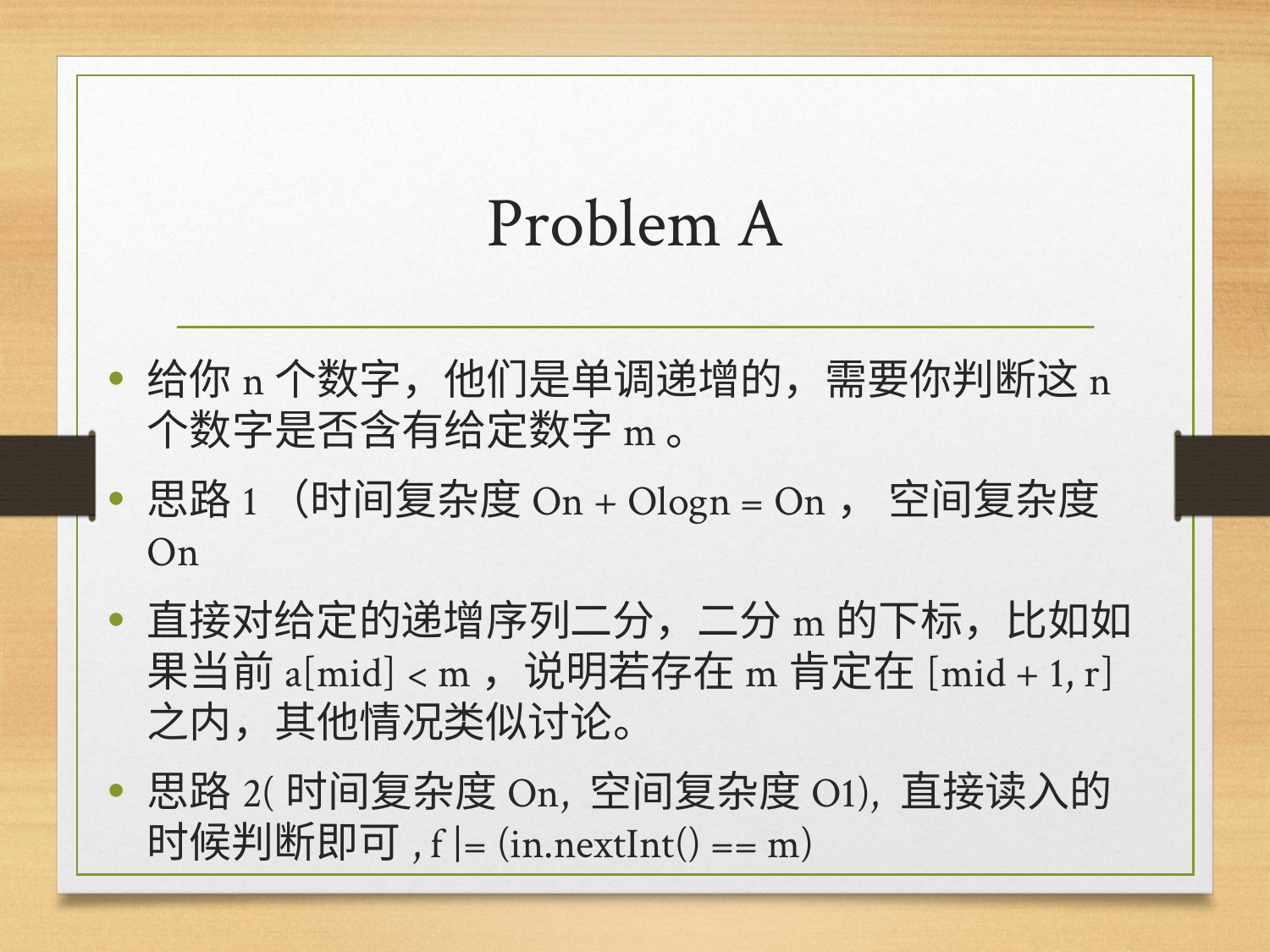

# Problem A
给你n个数字，他们是单调递增的，需要你判断这n个数字是否含有给定数字m。
思路1（时间复杂度On + Ologn = On， 空间复杂度On
直接对给定的递增序列二分，二分m的下标，比如如果当前a[mid] < m，说明若存在m肯定在[mid + 1, r]之内，其他情况类似讨论。
思路2(时间复杂度On, 空间复杂度O1), 直接读入的时候判断即可, f |= (in.nextInt() == m)